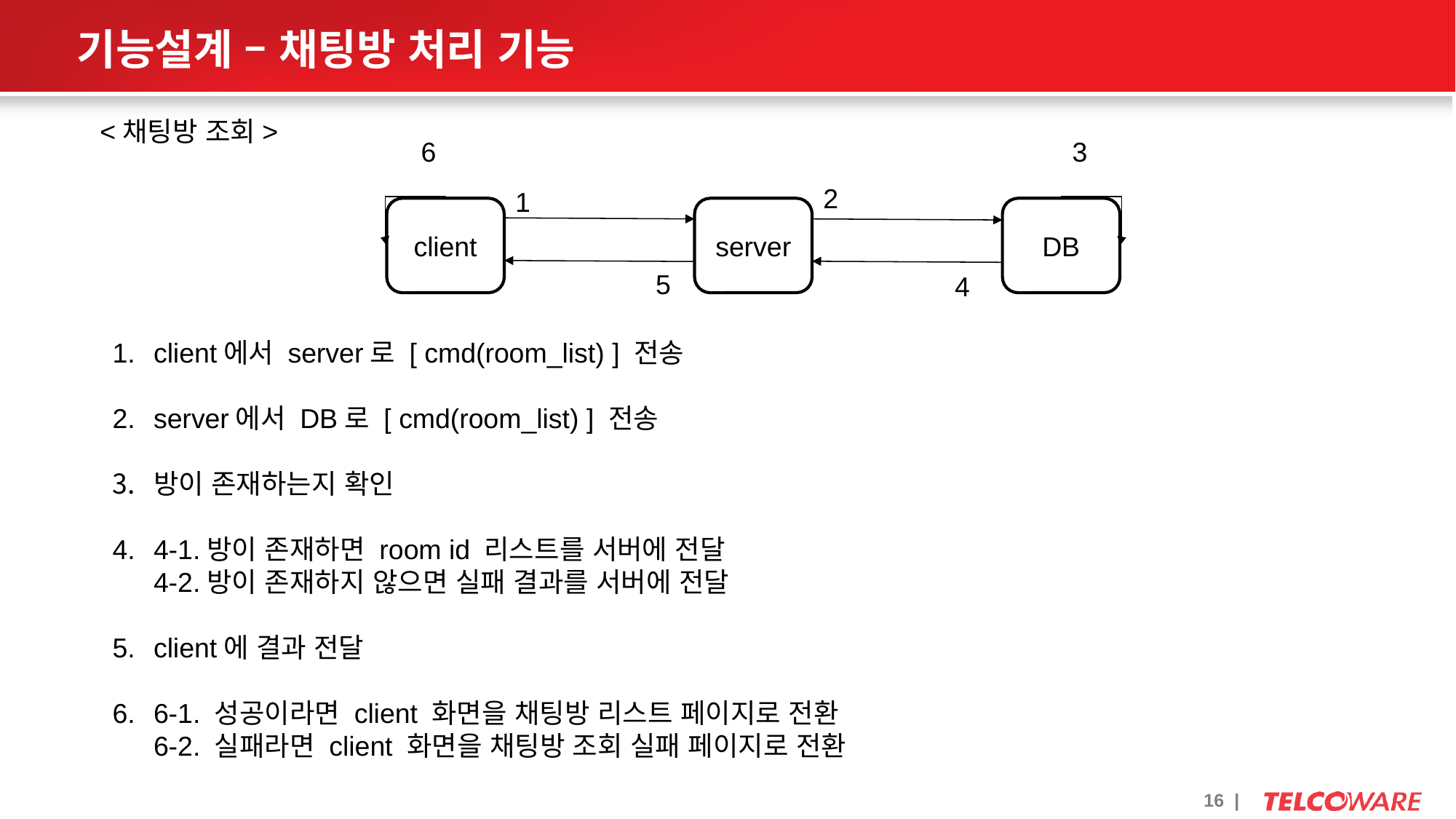

기능설계 – 채팅방 처리 기능
<채팅방 조회>
6
3
2
1
client
server
DB
5
4
client에서 server로 [ cmd(room_list) ] 전송
server에서 DB로 [ cmd(room_list) ] 전송
방이 존재하는지 확인
4-1.방이 존재하면 room id 리스트를 서버에 전달
4-2.방이 존재하지 않으면 실패 결과를 서버에 전달
client에 결과 전달
6-1. 성공이라면 client 화면을 채팅방 리스트 페이지로 전환
6-2. 실패라면 client 화면을 채팅방 조회 실패 페이지로 전환